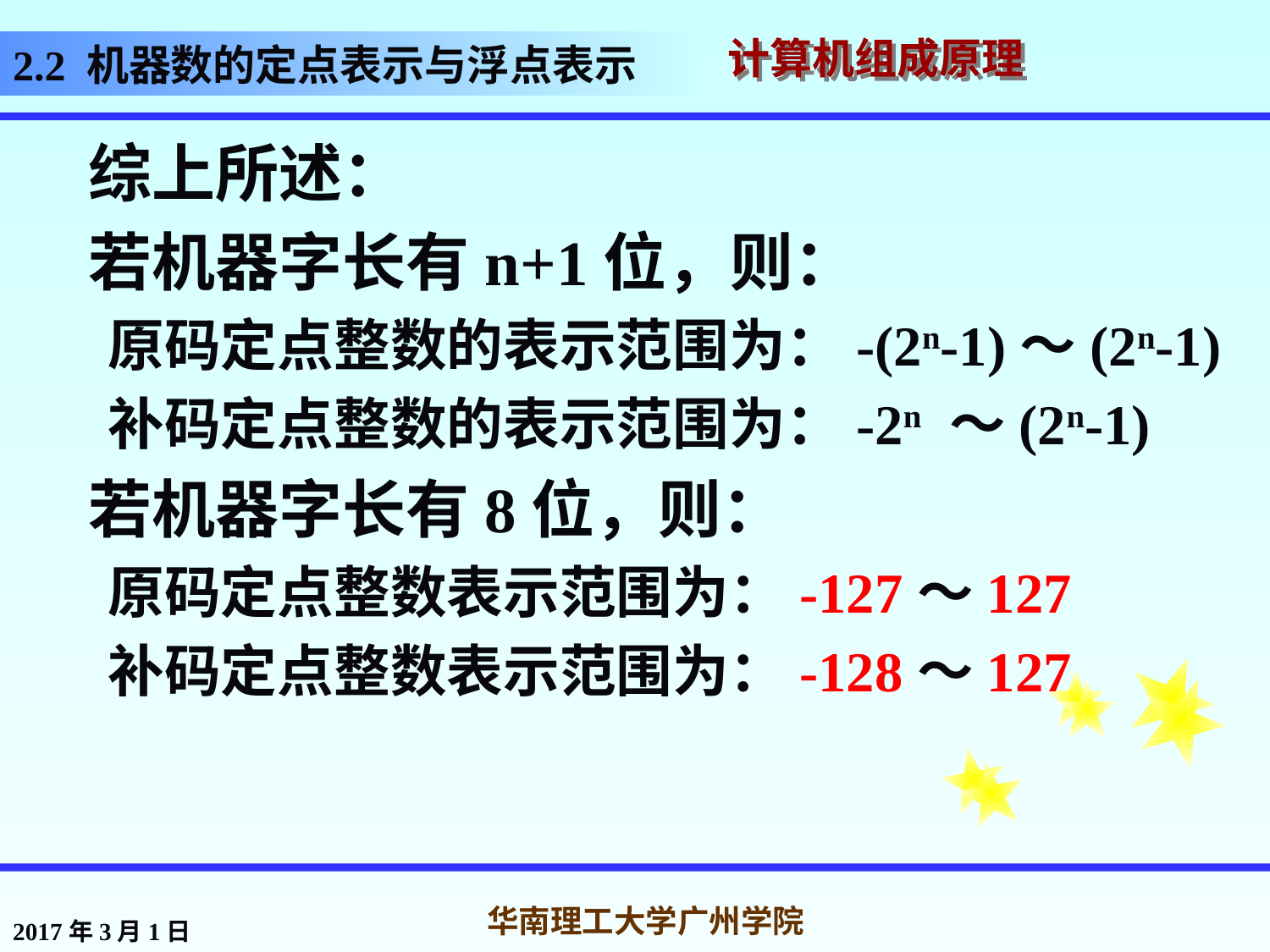

2.2 机器数的定点表示与浮点表示
  综上所述：
  若机器字长有n+1位，则：
原码定点整数的表示范围为：-(2n-1)～(2n-1)
补码定点整数的表示范围为：-2n ～(2n-1)
  若机器字长有8位，则：
原码定点整数表示范围为：-127～127
补码定点整数表示范围为：-128～127
2017年3月1日
华南理工大学广州学院